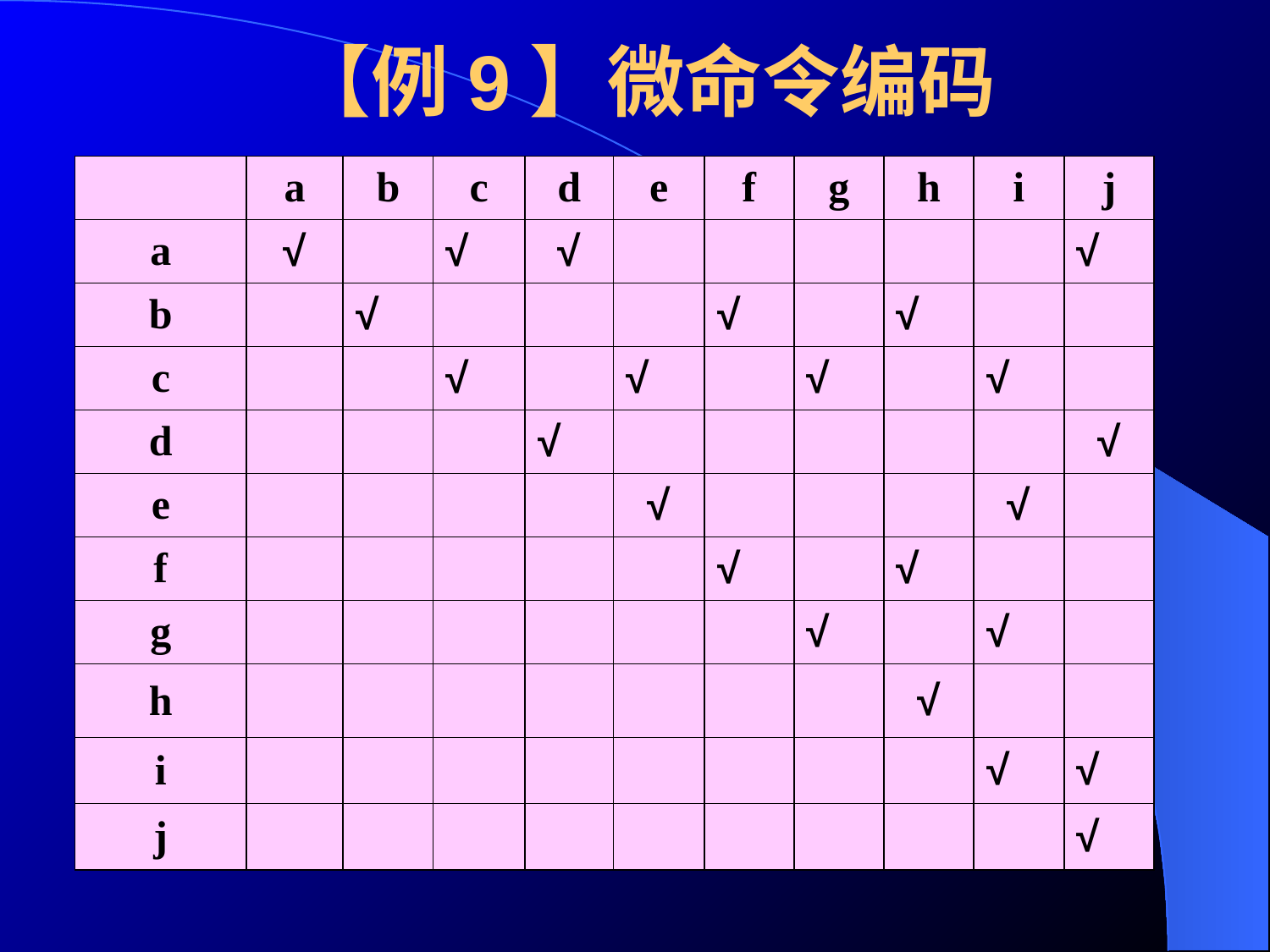

# 【例9】微命令编码
|  | a | b | c | d | e | f | g | h | i | j |
| --- | --- | --- | --- | --- | --- | --- | --- | --- | --- | --- |
| a | √ |  | √ | √ |  |  |  |  |  | √ |
| b |  | √ |  |  |  | √ |  | √ |  |  |
| c |  |  | √ |  | √ |  | √ |  | √ |  |
| d |  |  |  | √ |  |  |  |  |  | √ |
| e |  |  |  |  | √ |  |  |  | √ |  |
| f |  |  |  |  |  | √ |  | √ |  |  |
| g |  |  |  |  |  |  | √ |  | √ |  |
| h |  |  |  |  |  |  |  | √ |  |  |
| i |  |  |  |  |  |  |  |  | √ | √ |
| j |  |  |  |  |  |  |  |  |  | √ |